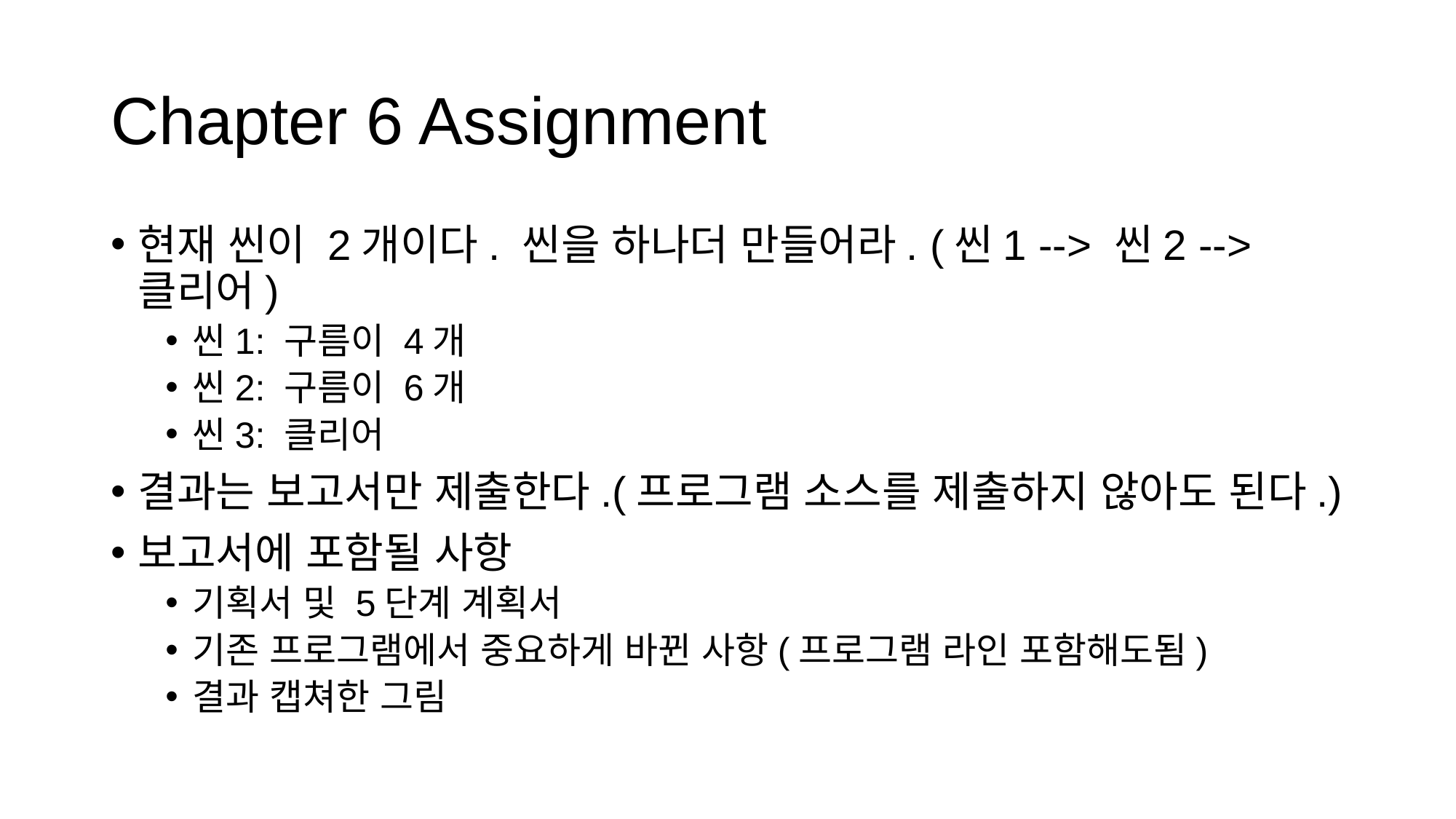

# Chapter 6 Assignment
현재 씬이 2개이다. 씬을 하나더 만들어라. (씬1 --> 씬2 --> 클리어)
씬1: 구름이 4개
씬2: 구름이 6개
씬3: 클리어
결과는 보고서만 제출한다.(프로그램 소스를 제출하지 않아도 된다.)
보고서에 포함될 사항
기획서 및 5단계 계획서
기존 프로그램에서 중요하게 바뀐 사항(프로그램 라인 포함해도됨)
결과 캡쳐한 그림